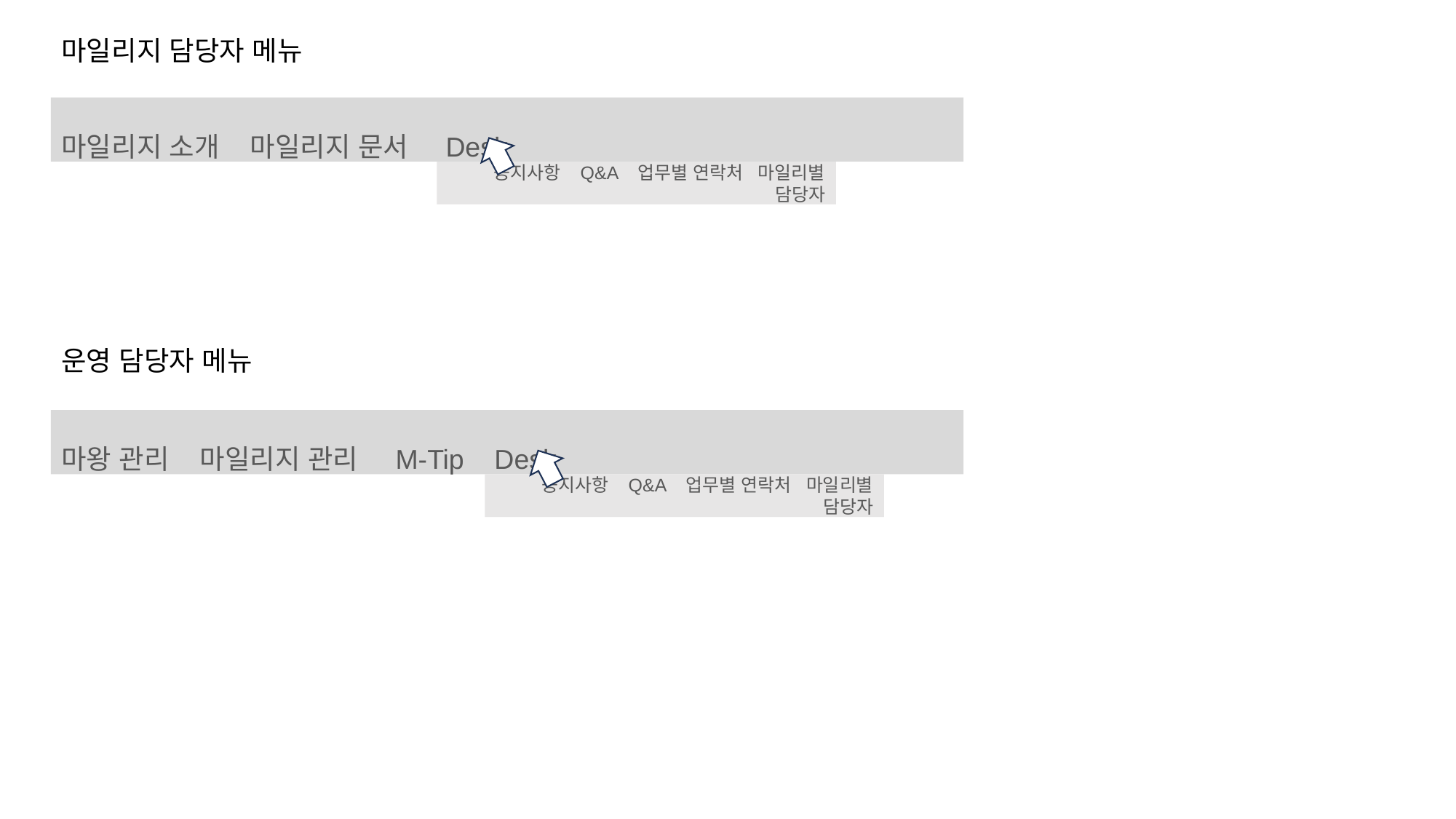

마일리지 담당자 메뉴
마일리지 소개    마일리지 문서    Desk

공지사항   Q&A   업무별 연락처   마일리별 담당자
운영 담당자 메뉴
마왕 관리    마일리지 관리    M-Tip    Desk

공지사항   Q&A   업무별 연락처   마일리별 담당자